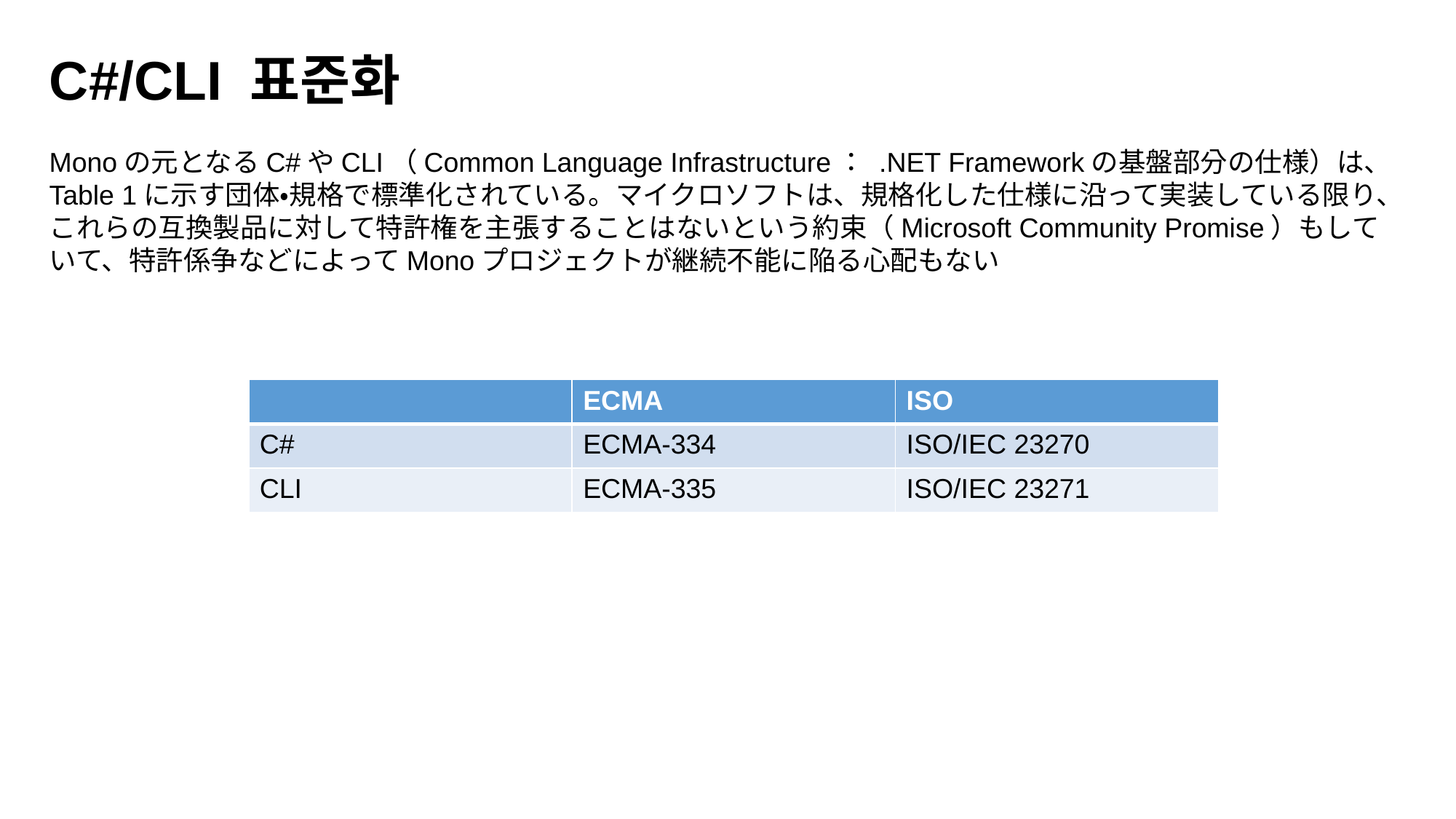

C#/CLI 표준화
Monoの元となるC#やCLI（Common Language Infrastructure： .NET Frameworkの基盤部分の仕様）は、Table 1に示す団体・規格で標準化されている。マイクロソフトは、規格化した仕様に沿って実装している限り、これらの互換製品に対して特許権を主張することはないという約束（Microsoft Community Promise）もしていて、特許係争などによってMonoプロジェクトが継続不能に陥る心配もない
|  | ECMA | ISO |
| --- | --- | --- |
| C# | ECMA-334 | ISO/IEC 23270 |
| CLI | ECMA-335 | ISO/IEC 23271 |